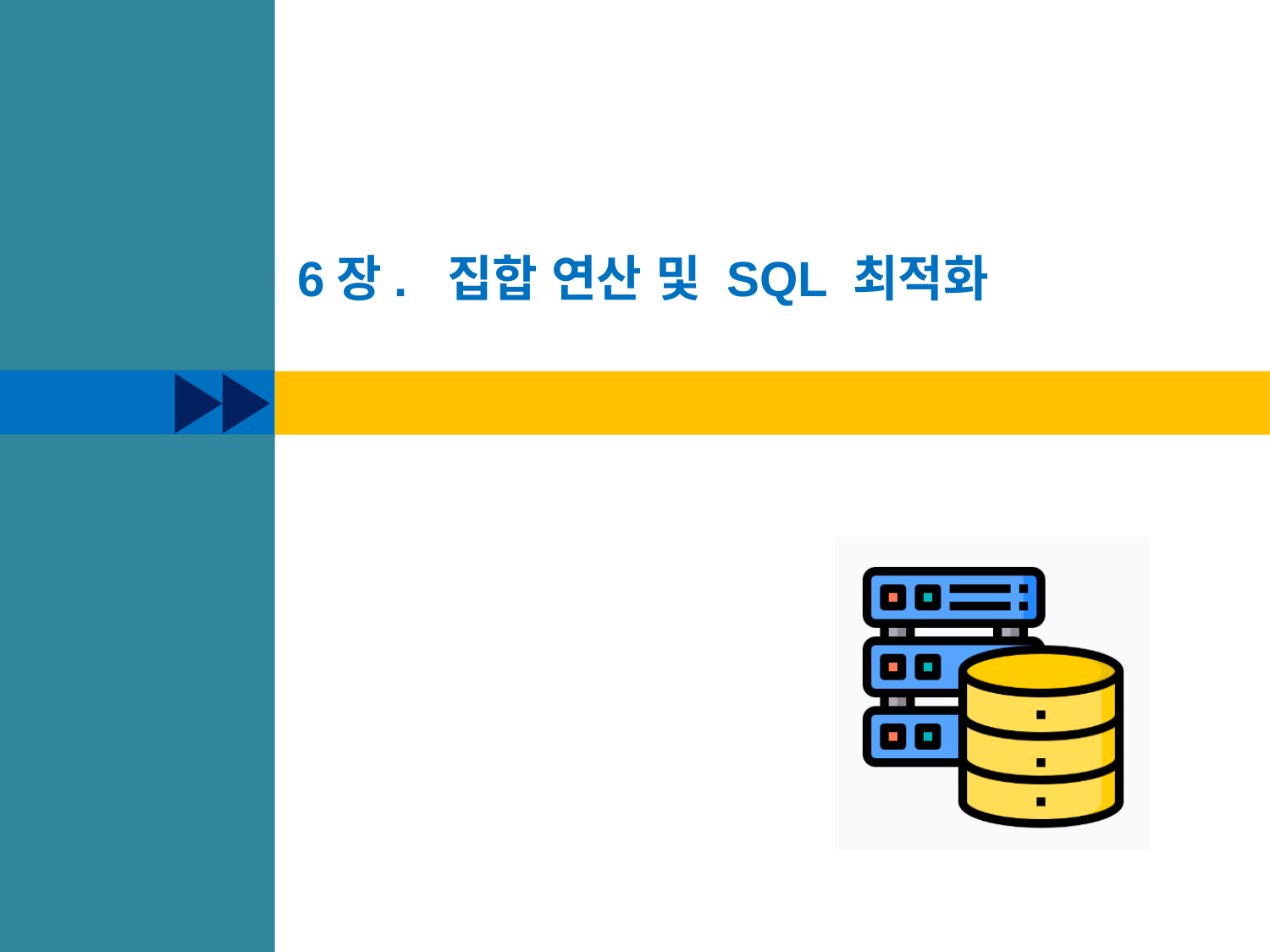

# 6장.  집합 연산 및 SQL 최적화